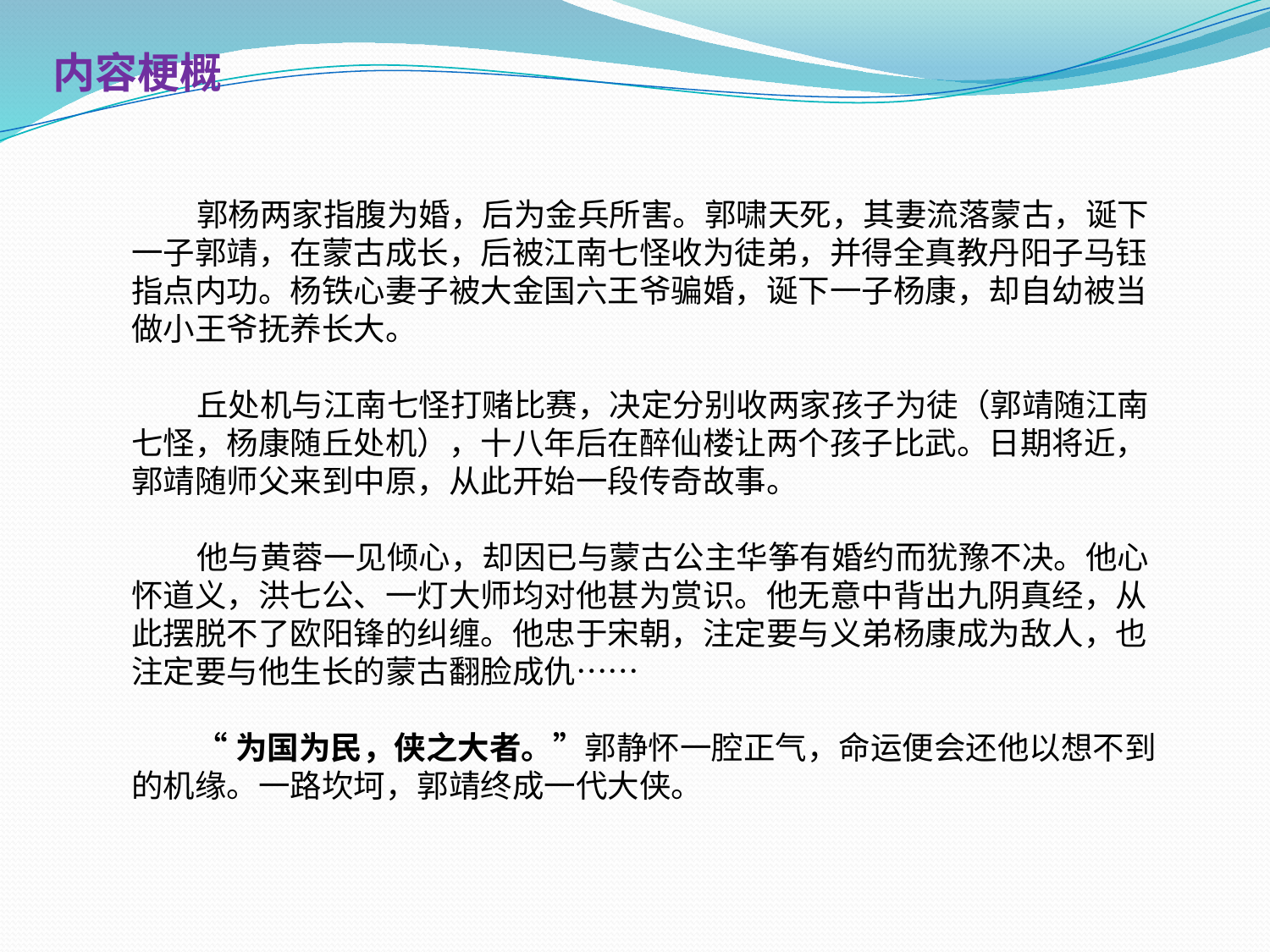

内容梗概
        郭杨两家指腹为婚，后为金兵所害。郭啸天死，其妻流落蒙古，诞下一子郭靖，在蒙古成长，后被江南七怪收为徒弟，并得全真教丹阳子马钰指点内功。杨铁心妻子被大金国六王爷骗婚，诞下一子杨康，却自幼被当做小王爷抚养长大。
        丘处机与江南七怪打赌比赛，决定分别收两家孩子为徒（郭靖随江南七怪，杨康随丘处机），十八年后在醉仙楼让两个孩子比武。日期将近，郭靖随师父来到中原，从此开始一段传奇故事。
        他与黄蓉一见倾心，却因已与蒙古公主华筝有婚约而犹豫不决。他心怀道义，洪七公、一灯大师均对他甚为赏识。他无意中背出九阴真经，从此摆脱不了欧阳锋的纠缠。他忠于宋朝，注定要与义弟杨康成为敌人，也注定要与他生长的蒙古翻脸成仇……
         “为国为民，侠之大者。”郭静怀一腔正气，命运便会还他以想不到的机缘。一路坎坷，郭靖终成一代大侠。